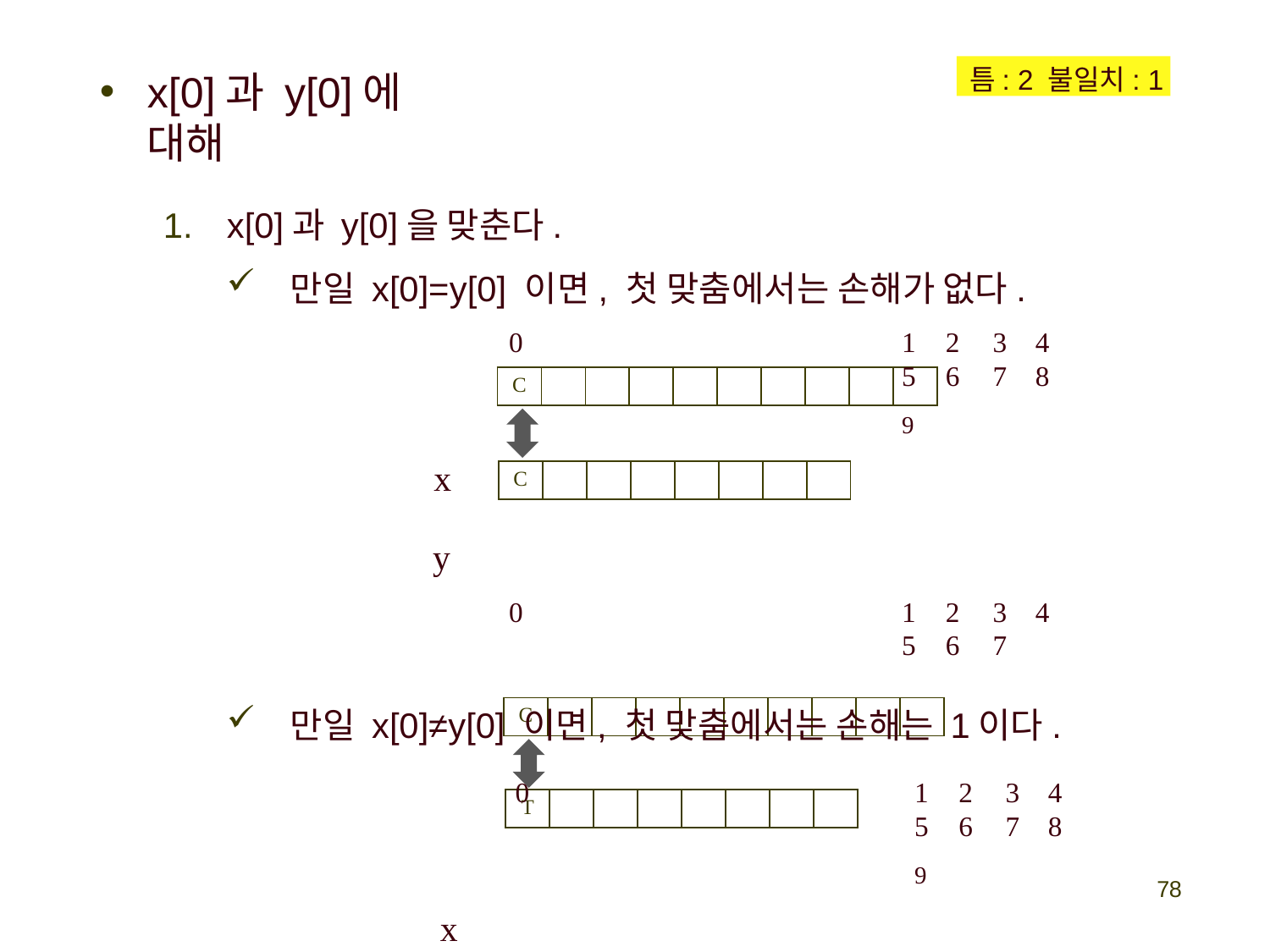

틈: 2 불일치: 1
# x[0]과 y[0]에 대해
x[0]과 y[0]을 맞춘다.
만일 x[0]=y[0] 이면, 첫 맞춤에서는 손해가 없다.
0	1	2	3	4	5	6	7	8	9
x
y
0	1	2	3	4	5	6	7

만일 x[0]≠y[0] 이면, 첫 맞춤에서는 손해는 1이다.
0	1	2	3	4	5	6	7	8	9
x
y
0	1	2	3	4	5	6	7
| C |  |  |  |  |  |  |  |  |  |
| --- | --- | --- | --- | --- | --- | --- | --- | --- | --- |

| C |  |  |  |  |  |  |  |
| --- | --- | --- | --- | --- | --- | --- | --- |
| C |  |  |  |  |  |  |  |  |  |
| --- | --- | --- | --- | --- | --- | --- | --- | --- | --- |

| T |  |  |  |  |  |  |  |
| --- | --- | --- | --- | --- | --- | --- | --- |
78